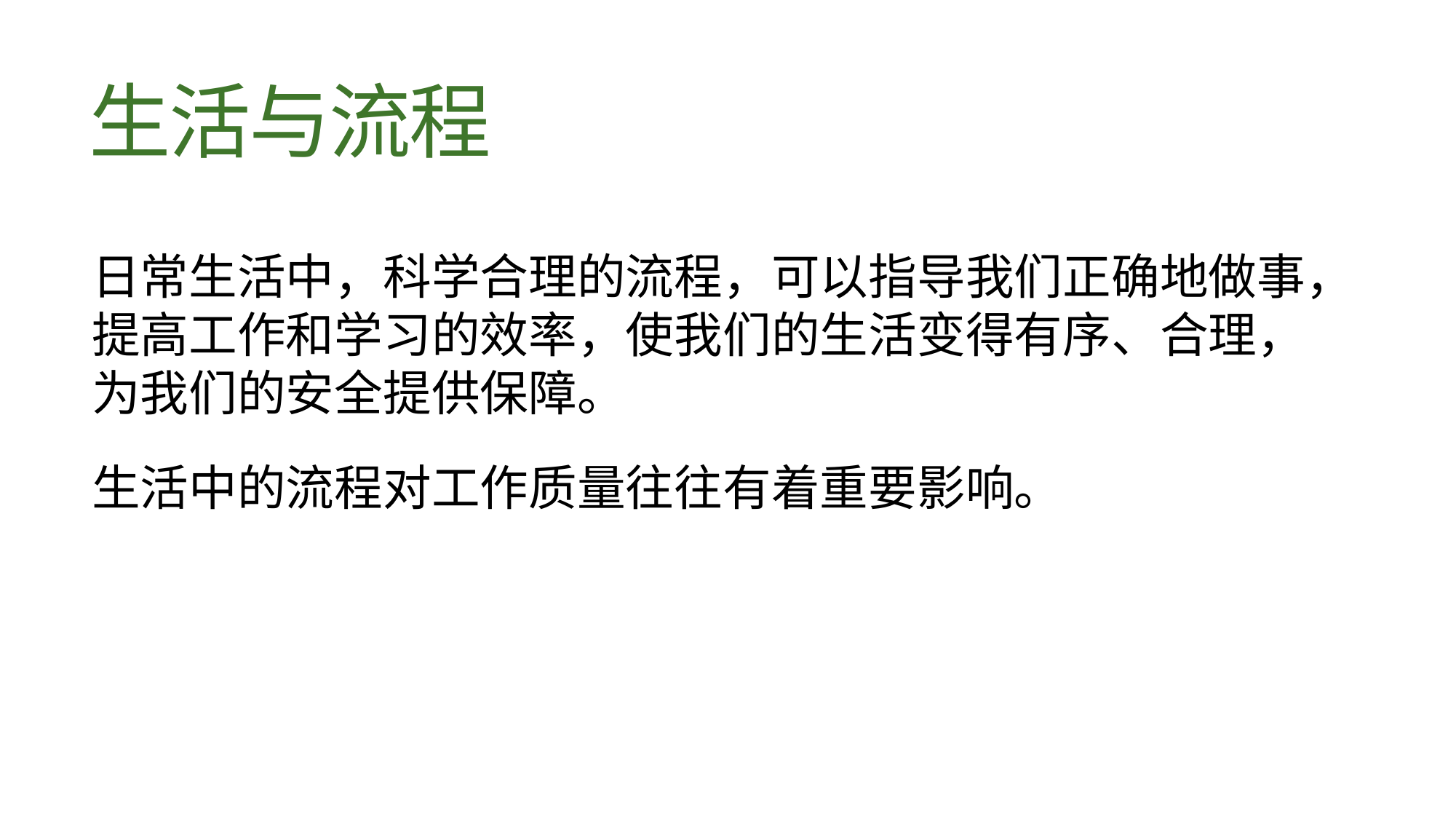

# 生活与流程
日常生活中，科学合理的流程，可以指导我们正确地做事，提高工作和学习的效率，使我们的生活变得有序、合理，为我们的安全提供保障。
生活中的流程对工作质量往往有着重要影响。